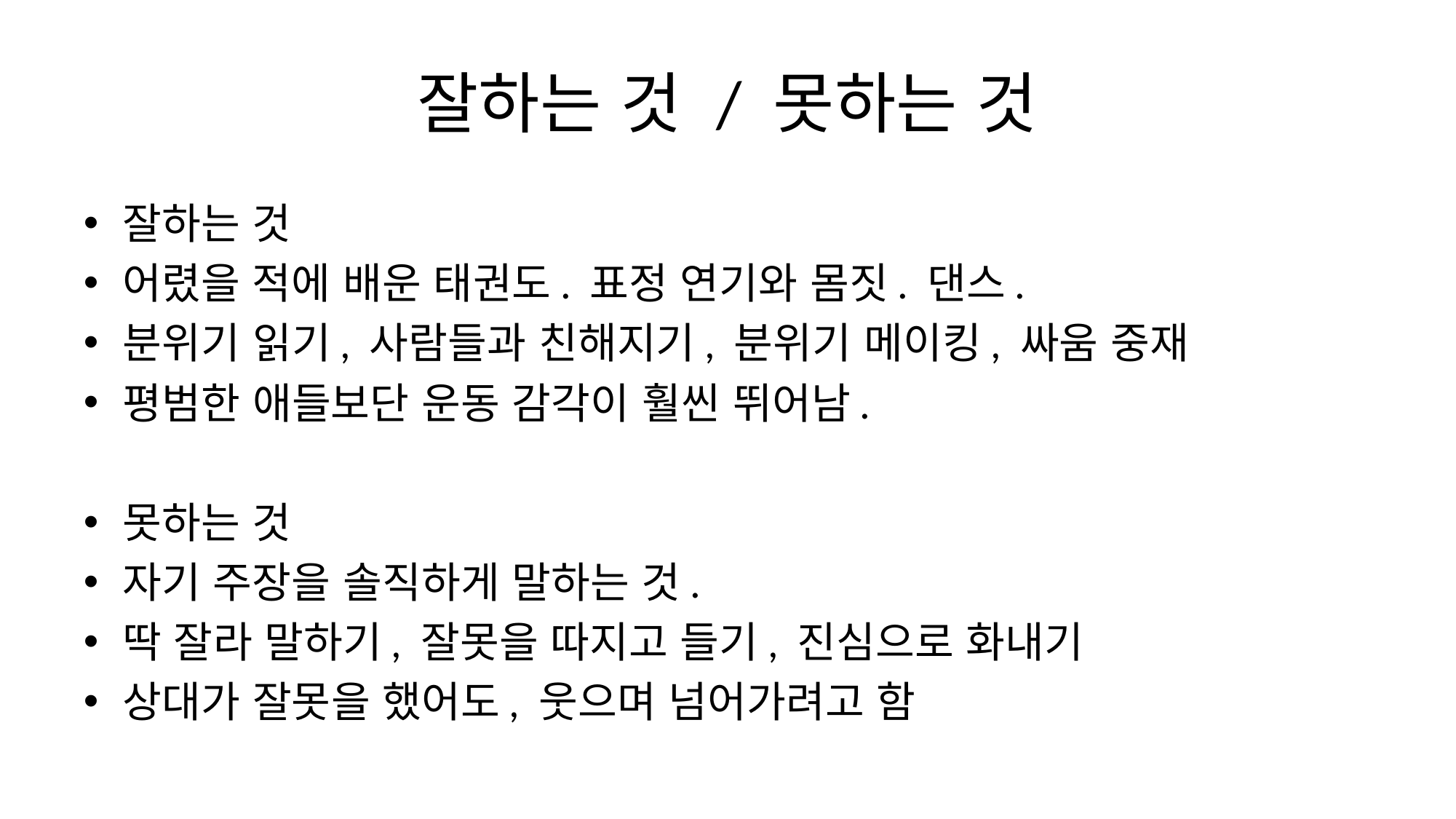

# 잘하는 것 / 못하는 것
잘하는 것
어렸을 적에 배운 태권도. 표정 연기와 몸짓. 댄스.
분위기 읽기, 사람들과 친해지기, 분위기 메이킹, 싸움 중재
평범한 애들보단 운동 감각이 훨씬 뛰어남.

못하는 것
자기 주장을 솔직하게 말하는 것.
딱 잘라 말하기, 잘못을 따지고 들기, 진심으로 화내기
상대가 잘못을 했어도, 웃으며 넘어가려고 함